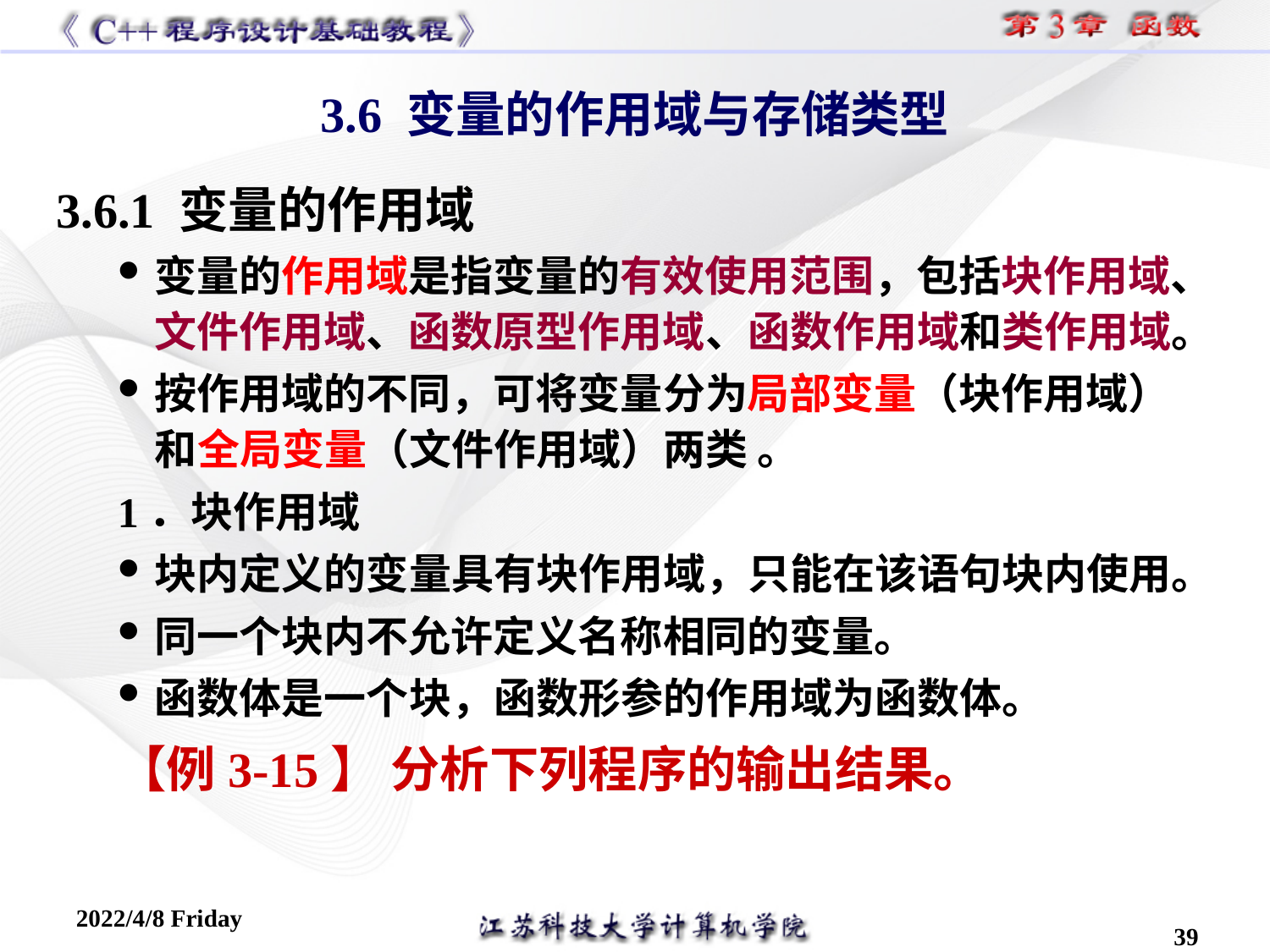

3.6 变量的作用域与存储类型
3.6.1 变量的作用域
变量的作用域是指变量的有效使用范围，包括块作用域、文件作用域、函数原型作用域、函数作用域和类作用域。
按作用域的不同，可将变量分为局部变量（块作用域）和全局变量（文件作用域）两类 。
1．块作用域
块内定义的变量具有块作用域，只能在该语句块内使用。
同一个块内不允许定义名称相同的变量。
函数体是一个块，函数形参的作用域为函数体。
【例3-15】 分析下列程序的输出结果。